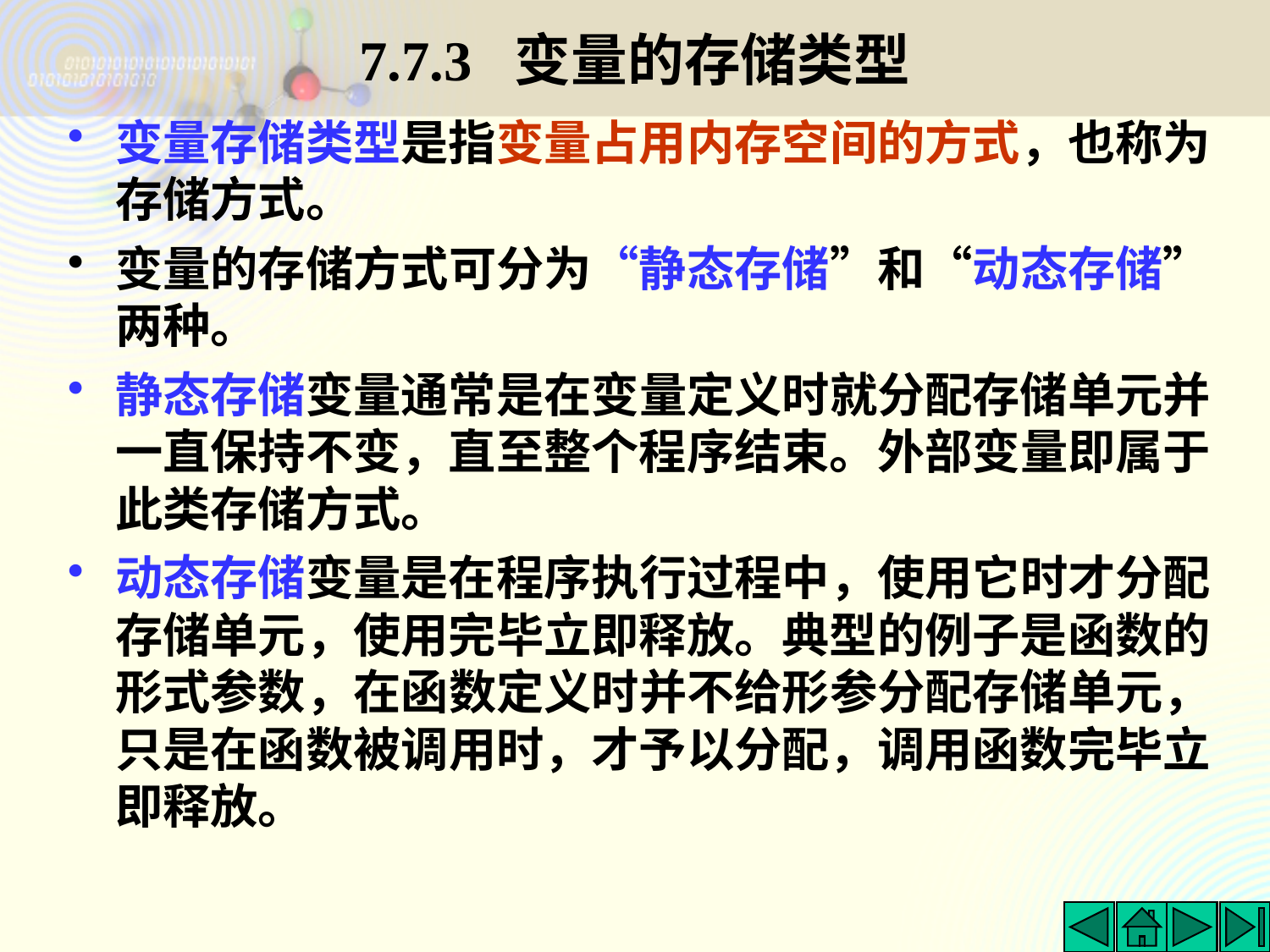

# 7.7.3  变量的存储类型
变量存储类型是指变量占用内存空间的方式，也称为存储方式。
变量的存储方式可分为“静态存储”和“动态存储”两种。
静态存储变量通常是在变量定义时就分配存储单元并一直保持不变，直至整个程序结束。外部变量即属于此类存储方式。
动态存储变量是在程序执行过程中，使用它时才分配存储单元，使用完毕立即释放。典型的例子是函数的形式参数，在函数定义时并不给形参分配存储单元，只是在函数被调用时，才予以分配，调用函数完毕立即释放。